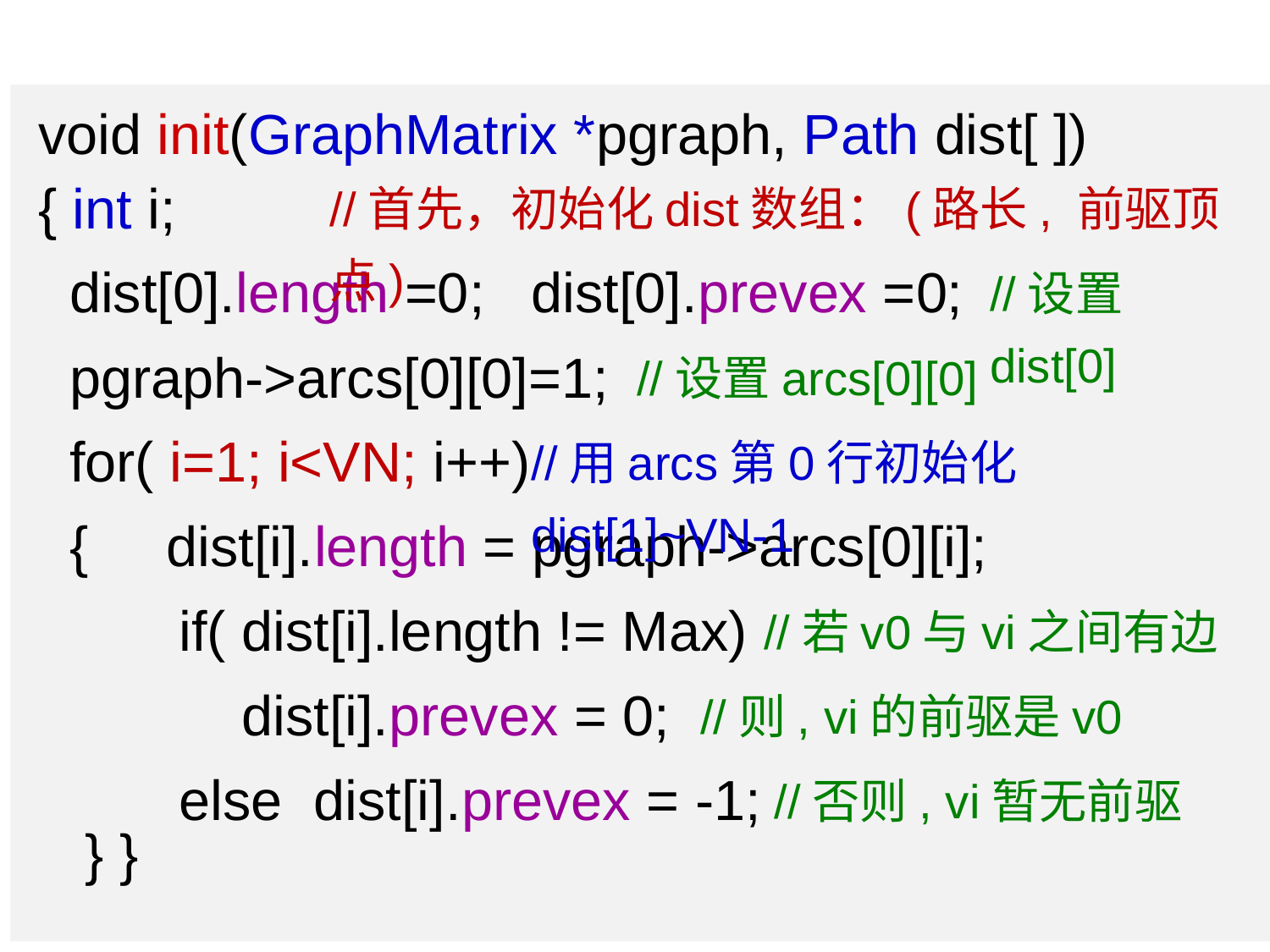

void init(GraphMatrix *pgraph, Path dist[ ])
{ int i;
  dist[0].length =0;   dist[0].prevex =0;
  pgraph->arcs[0][0]=1;
  for( i=1; i<VN; i++)
  {     dist[i].length = pgraph->arcs[0][i];
         if( dist[i].length != Max)
             dist[i].prevex = 0;
         else  dist[i].prevex = -1;
   } }
//首先，初始化dist数组：(路长, 前驱顶点)
//设置dist[0]
//设置arcs[0][0]
//用arcs第0行初始化dist[1]~VN-1
//若v0与vi之间有边
//则, vi的前驱是v0
//否则, vi暂无前驱